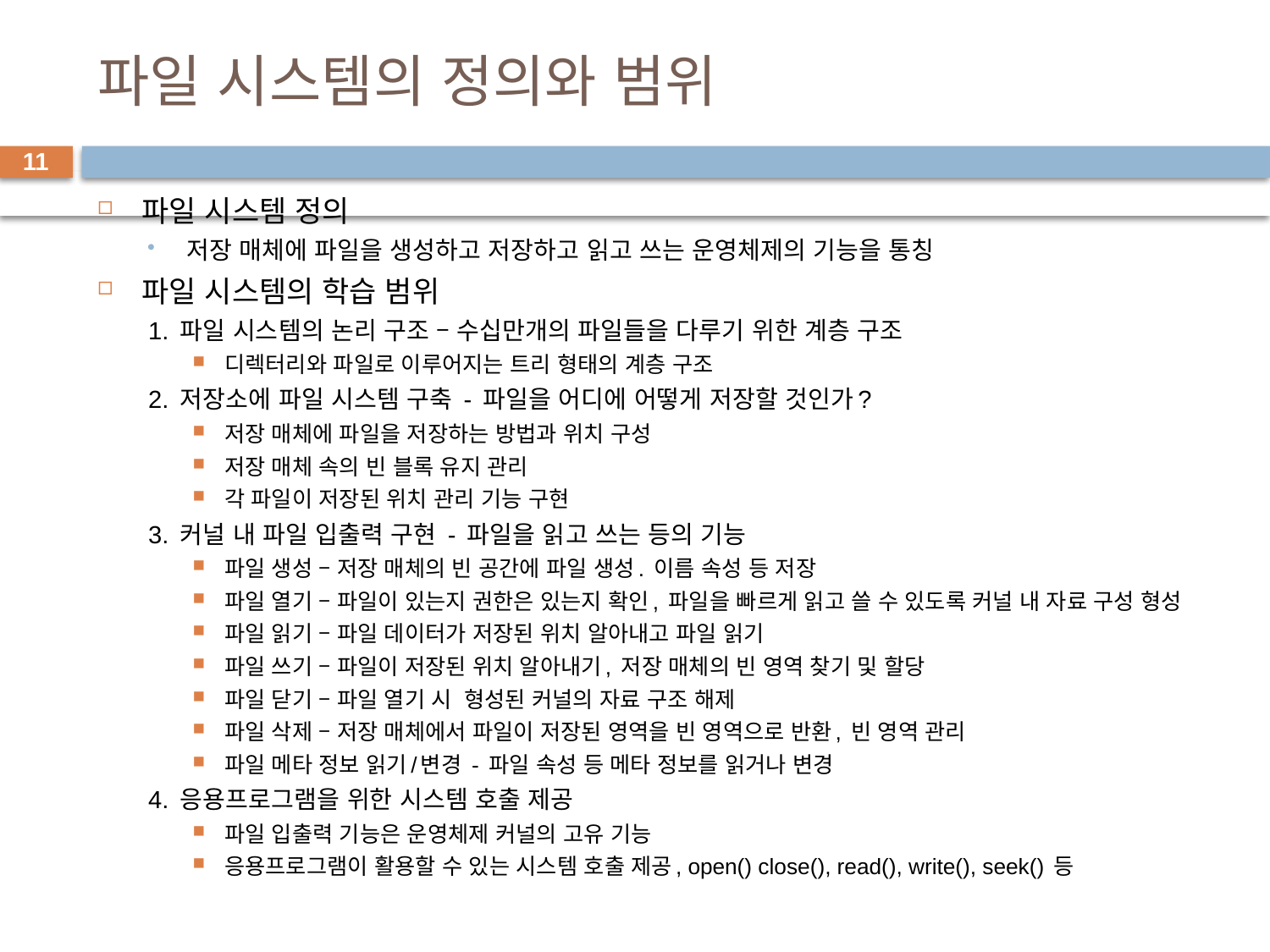

# 파일 시스템의 정의와 범위
11
파일 시스템 정의
저장 매체에 파일을 생성하고 저장하고 읽고 쓰는 운영체제의 기능을 통칭
파일 시스템의 학습 범위
1. 파일 시스템의 논리 구조 – 수십만개의 파일들을 다루기 위한 계층 구조
디렉터리와 파일로 이루어지는 트리 형태의 계층 구조
2. 저장소에 파일 시스템 구축 - 파일을 어디에 어떻게 저장할 것인가?
저장 매체에 파일을 저장하는 방법과 위치 구성
저장 매체 속의 빈 블록 유지 관리
각 파일이 저장된 위치 관리 기능 구현
3. 커널 내 파일 입출력 구현 - 파일을 읽고 쓰는 등의 기능
파일 생성 – 저장 매체의 빈 공간에 파일 생성. 이름 속성 등 저장
파일 열기 – 파일이 있는지 권한은 있는지 확인, 파일을 빠르게 읽고 쓸 수 있도록 커널 내 자료 구성 형성
파일 읽기 – 파일 데이터가 저장된 위치 알아내고 파일 읽기
파일 쓰기 – 파일이 저장된 위치 알아내기, 저장 매체의 빈 영역 찾기 및 할당
파일 닫기 – 파일 열기 시  형성된 커널의 자료 구조 해제
파일 삭제 – 저장 매체에서 파일이 저장된 영역을 빈 영역으로 반환, 빈 영역 관리
파일 메타 정보 읽기/변경 - 파일 속성 등 메타 정보를 읽거나 변경
4. 응용프로그램을 위한 시스템 호출 제공
파일 입출력 기능은 운영체제 커널의 고유 기능
응용프로그램이 활용할 수 있는 시스템 호출 제공, open() close(), read(), write(), seek() 등